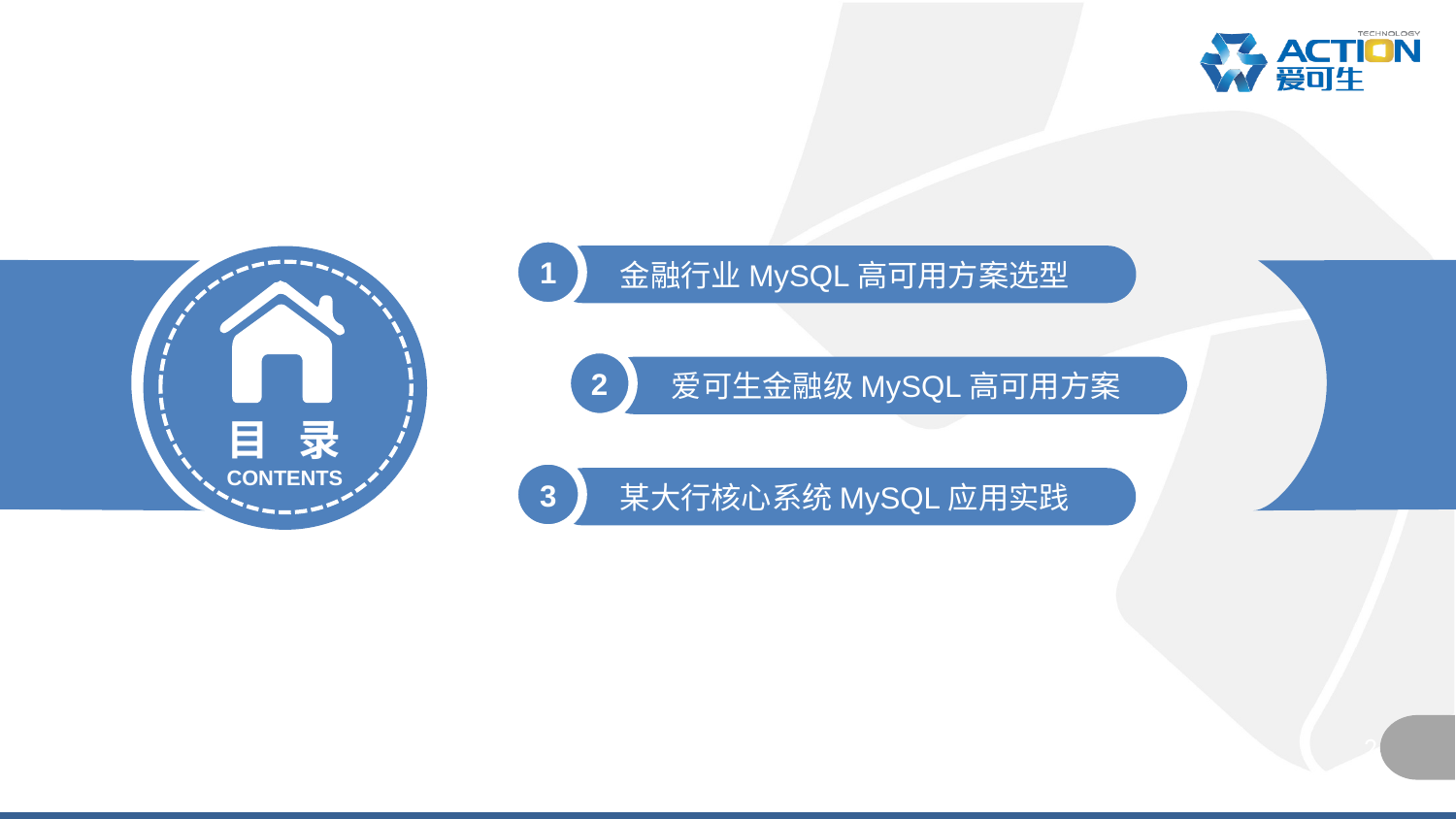

1
金融行业MySQL高可用方案选型
2
爱可生金融级MySQL高可用方案
3
某大行核心系统MySQL应用实践
2